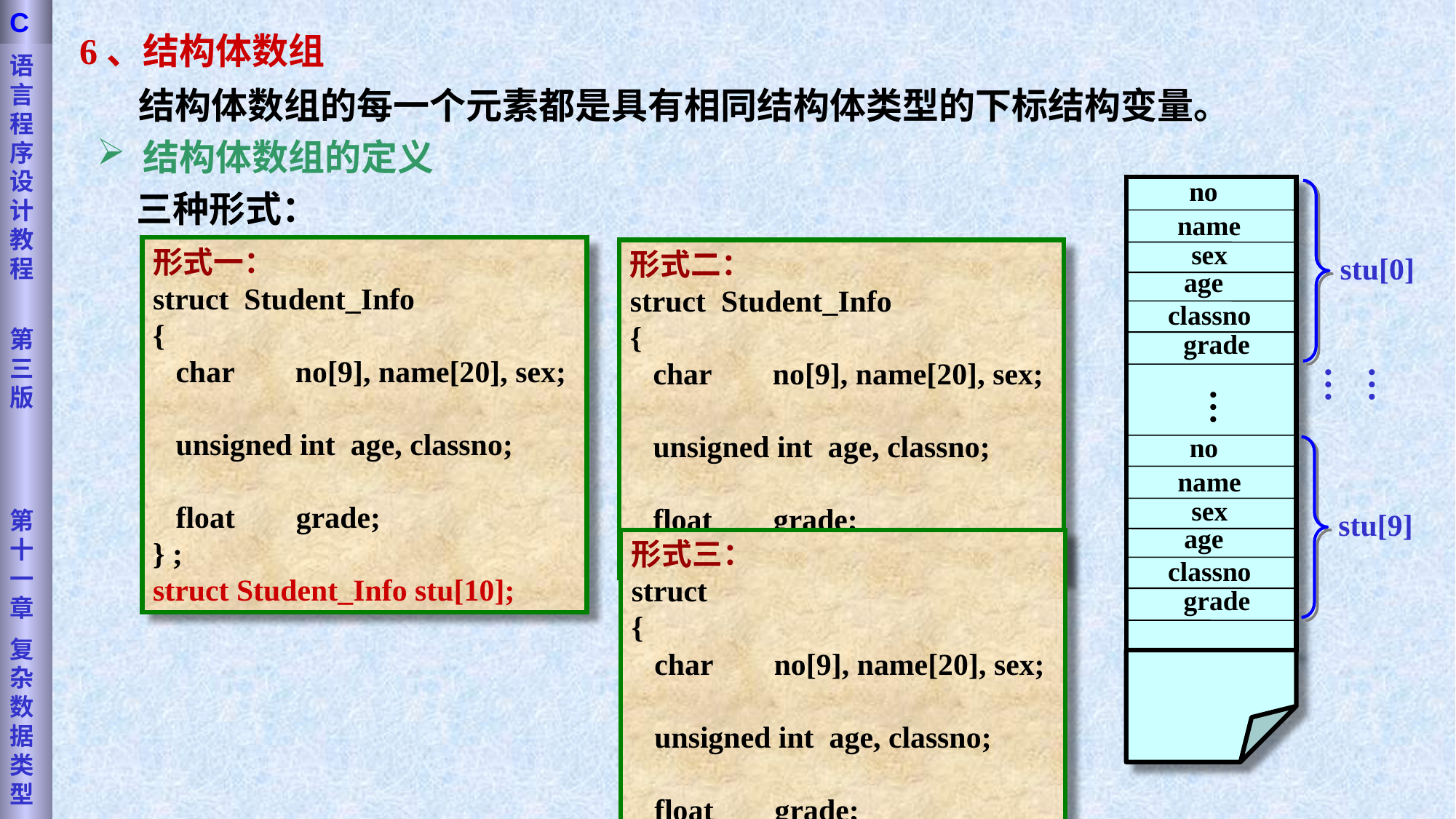

语言程序设计教程
第三版

第十一章
复杂数据类型
C
6、结构体数组
     结构体数组的每一个元素都是具有相同结构体类型的下标结构变量。
 结构体数组的定义
no
name
sex
classno
grade
age

…
no
name
sex
classno
grade
age

stu[0]
……

stu[9]
三种形式：
形式一：
struct  Student_Info
{
   char        no[9], name[20], sex;
   unsigned int  age, classno;
   float        grade;
} ;
struct Student_Info stu[10];
形式二：
struct  Student_Info
{
   char        no[9], name[20], sex;
   unsigned int  age, classno;
   float        grade;
} stu[10];
形式三：
struct
{
   char        no[9], name[20], sex;
   unsigned int  age, classno;
   float        grade;
} stu[10];